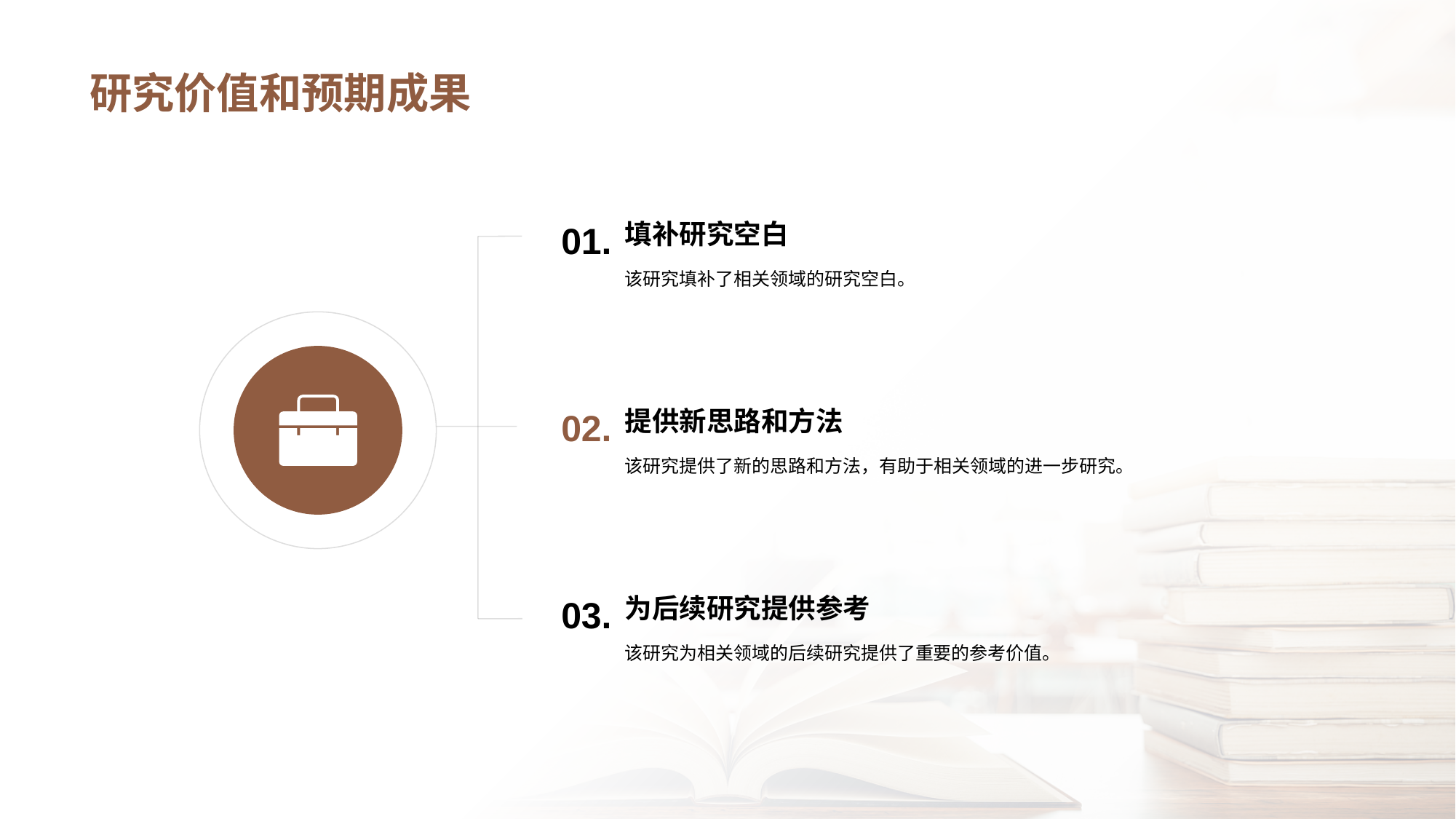

# 研究价值和预期成果
填补研究空白
01.
该研究填补了相关领域的研究空白。
提供新思路和方法
02.
该研究提供了新的思路和方法，有助于相关领域的进一步研究。
为后续研究提供参考
03.
该研究为相关领域的后续研究提供了重要的参考价值。